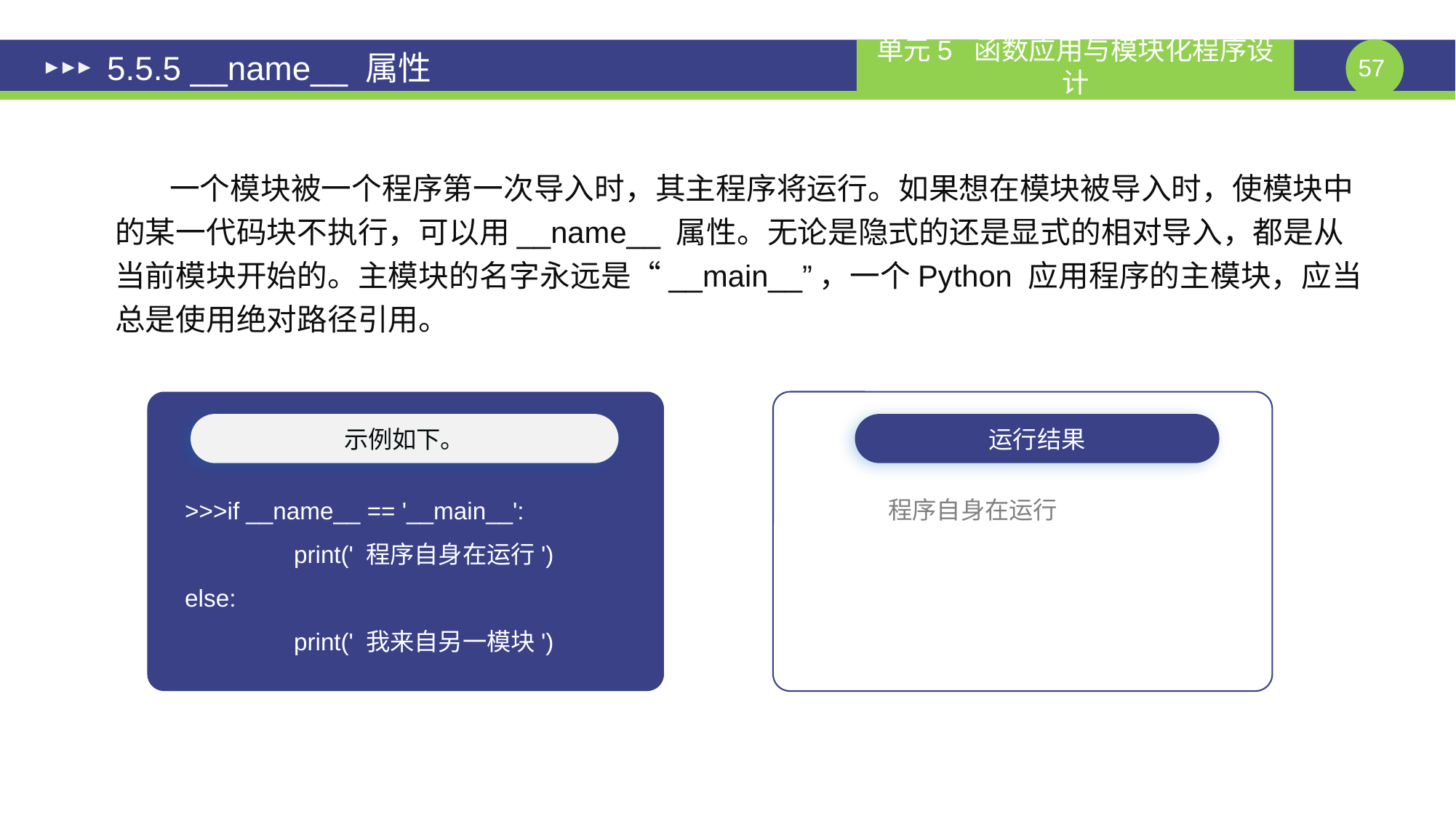

# 5.5.5 __name__ 属性
一个模块被一个程序第一次导入时，其主程序将运行。如果想在模块被导入时，使模块中的某一代码块不执行，可以用__name__ 属性。无论是隐式的还是显式的相对导入，都是从当前模块开始的。主模块的名字永远是“__main__”，一个Python 应用程序的主模块，应当总是使用绝对路径引用。

示例如下。
运行结果
程序自身在运行
>>>if __name__ == '__main__':
	print(' 程序自身在运行')
else:
	print(' 我来自另一模块')